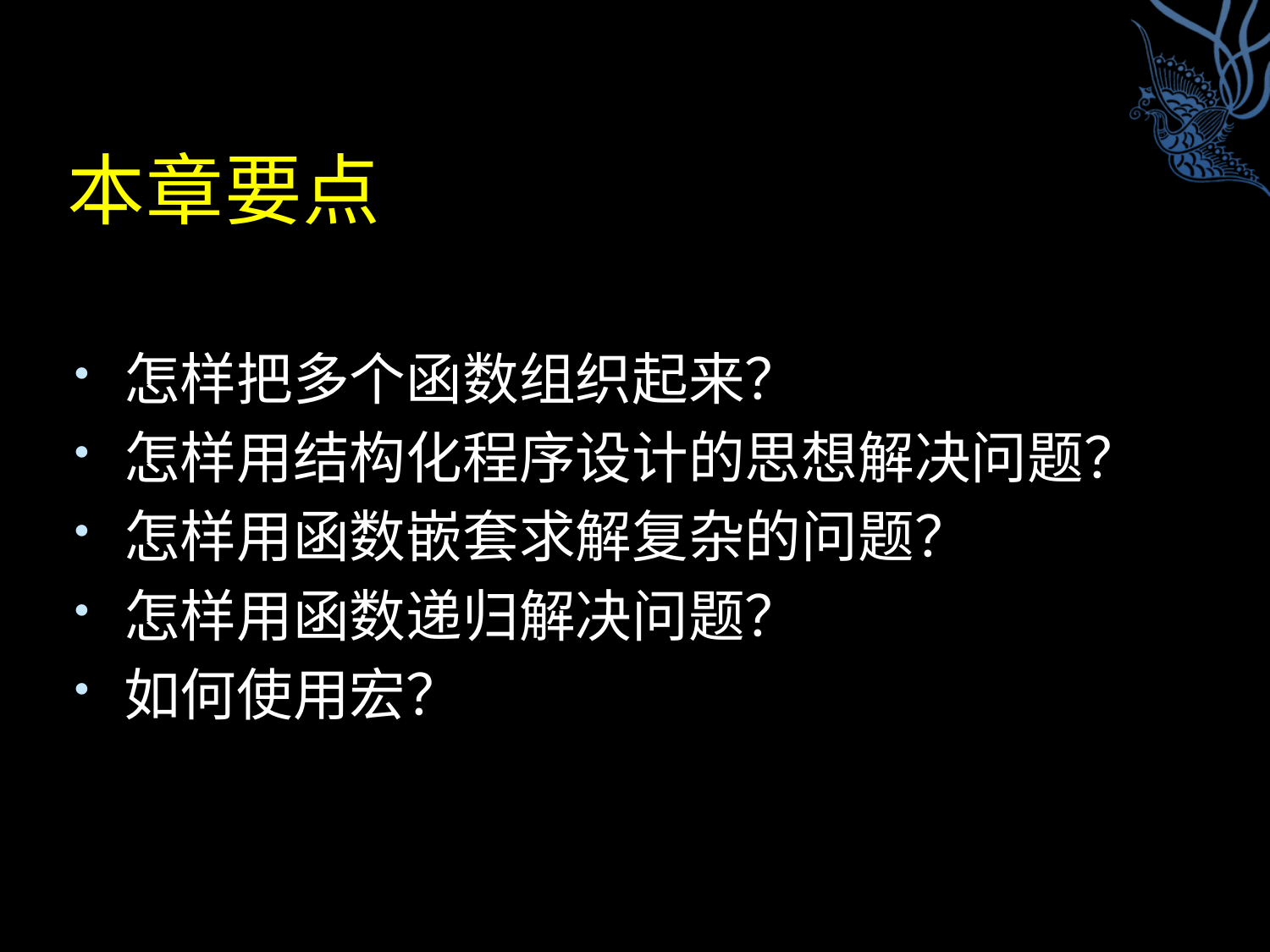

# 本章要点

怎样把多个函数组织起来？
怎样用结构化程序设计的思想解决问题？
怎样用函数嵌套求解复杂的问题？
怎样用函数递归解决问题？
如何使用宏？